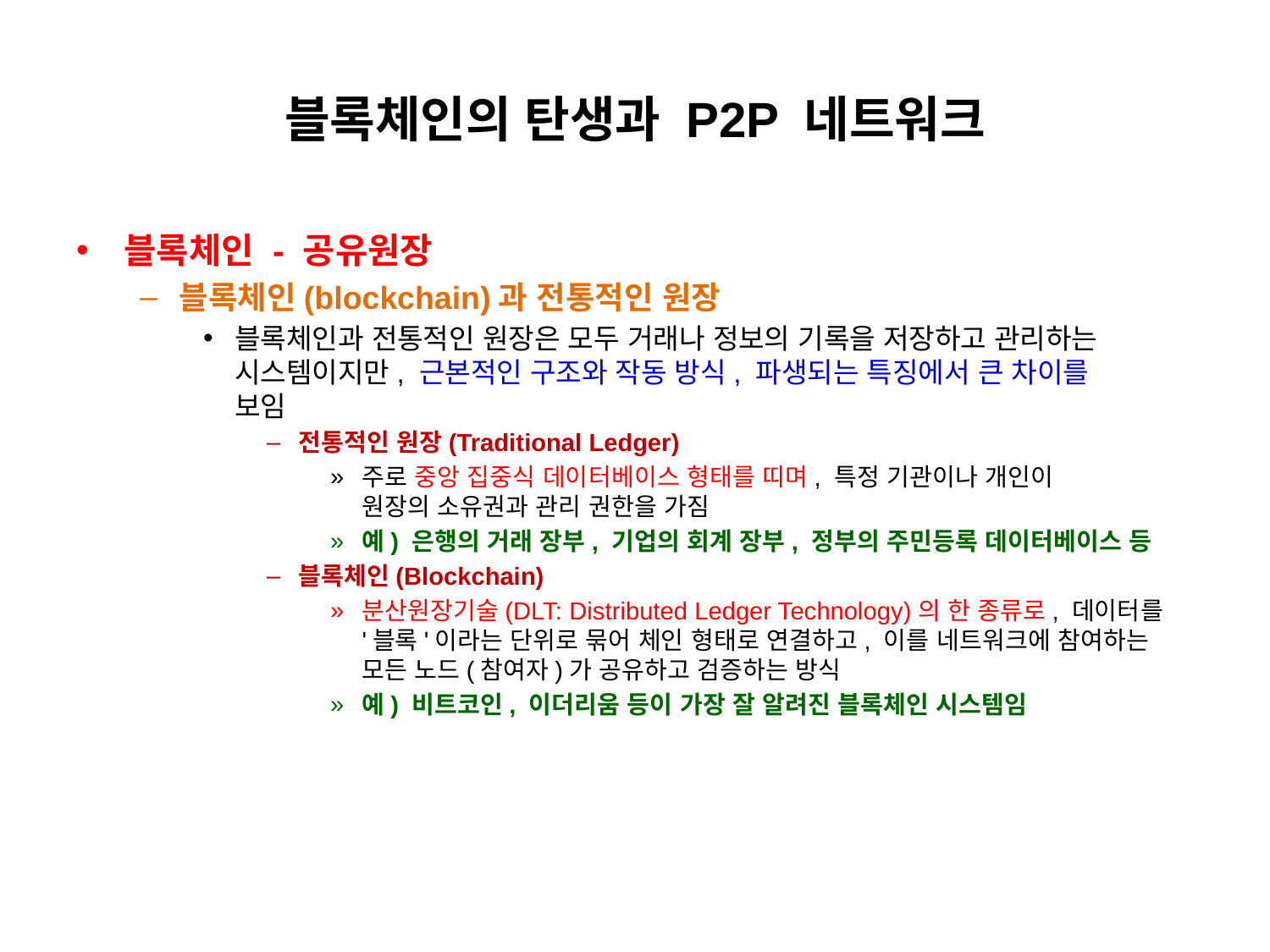

# 블록체인의 탄생과 P2P 네트워크
블록체인 - 공유원장
블록체인(blockchain)과 전통적인 원장
블록체인과 전통적인 원장은 모두 거래나 정보의 기록을 저장하고 관리하는 시스템이지만, 근본적인 구조와 작동 방식, 파생되는 특징에서 큰 차이를
보임
전통적인 원장(Traditional Ledger)
주로 중앙 집중식 데이터베이스 형태를 띠며, 특정 기관이나 개인이
원장의 소유권과 관리 권한을 가짐
예) 은행의 거래 장부, 기업의 회계 장부, 정부의 주민등록 데이터베이스 등
블록체인(Blockchain)
분산원장기술(DLT: Distributed Ledger Technology)의 한 종류로, 데이터를 '블록'이라는 단위로 묶어 체인 형태로 연결하고, 이를 네트워크에 참여하는 모든 노드(참여자)가 공유하고 검증하는 방식
예) 비트코인, 이더리움 등이 가장 잘 알려진 블록체인 시스템임